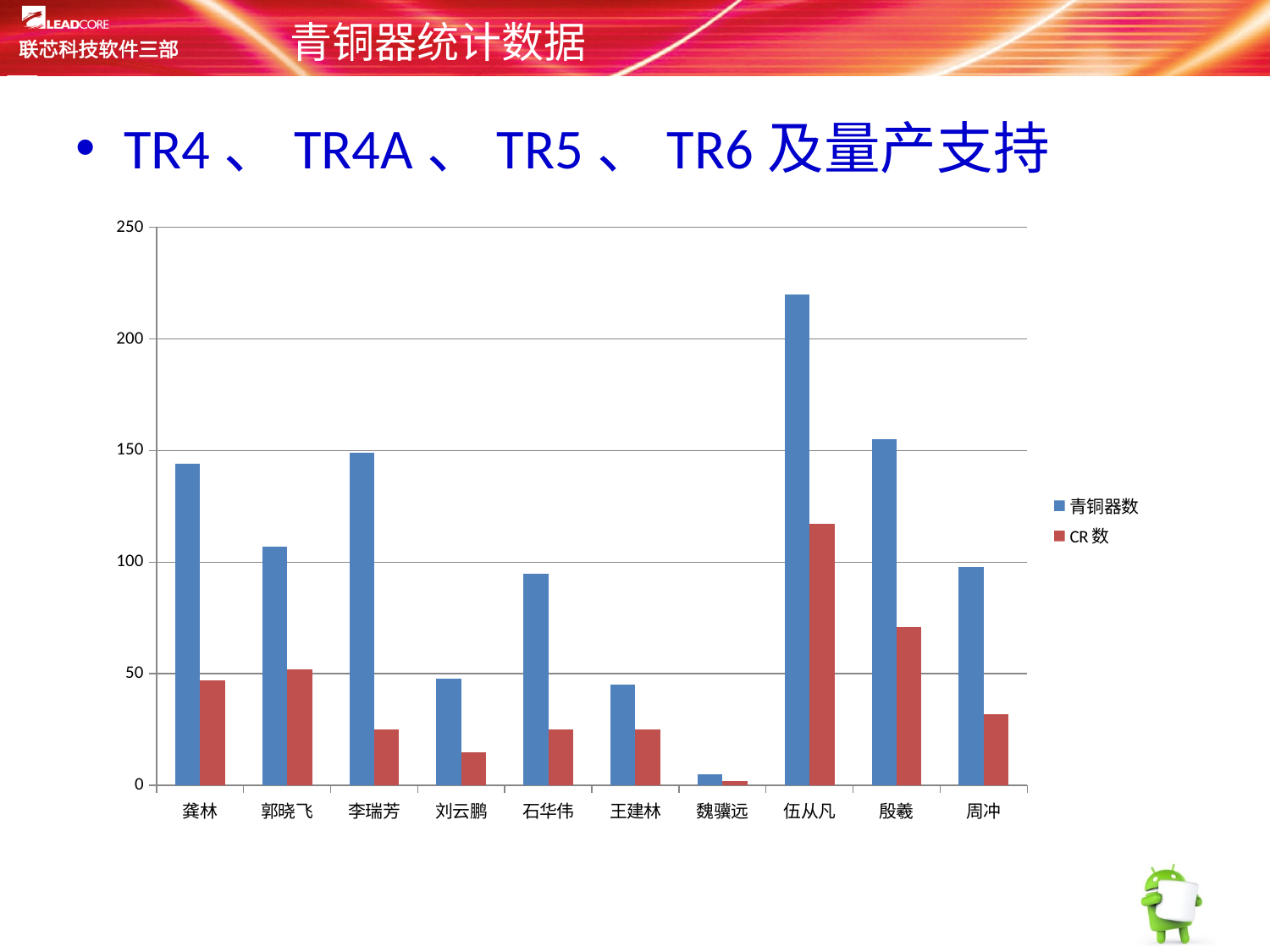

# 青铜器统计数据

TR4、TR4A、TR5、TR6及量产支持

### Chart

| Category |  |  |
|---|---|---|
| 龚林 | 144.0 | 47.0 |
| 郭晓飞 | 107.0 | 52.0 |
| 李瑞芳 | 149.0 | 25.0 |
| 刘云鹏 | 48.0 | 15.0 |
| 石华伟 | 95.0 | 25.0 |
| 王建林 | 45.0 | 25.0 |
| 魏骥远 | 5.0 | 2.0 |
| 伍从凡 | 220.0 | 117.0 |
| 殷羲 | 155.0 | 71.0 |
| 周冲 | 98.0 | 32.0 |